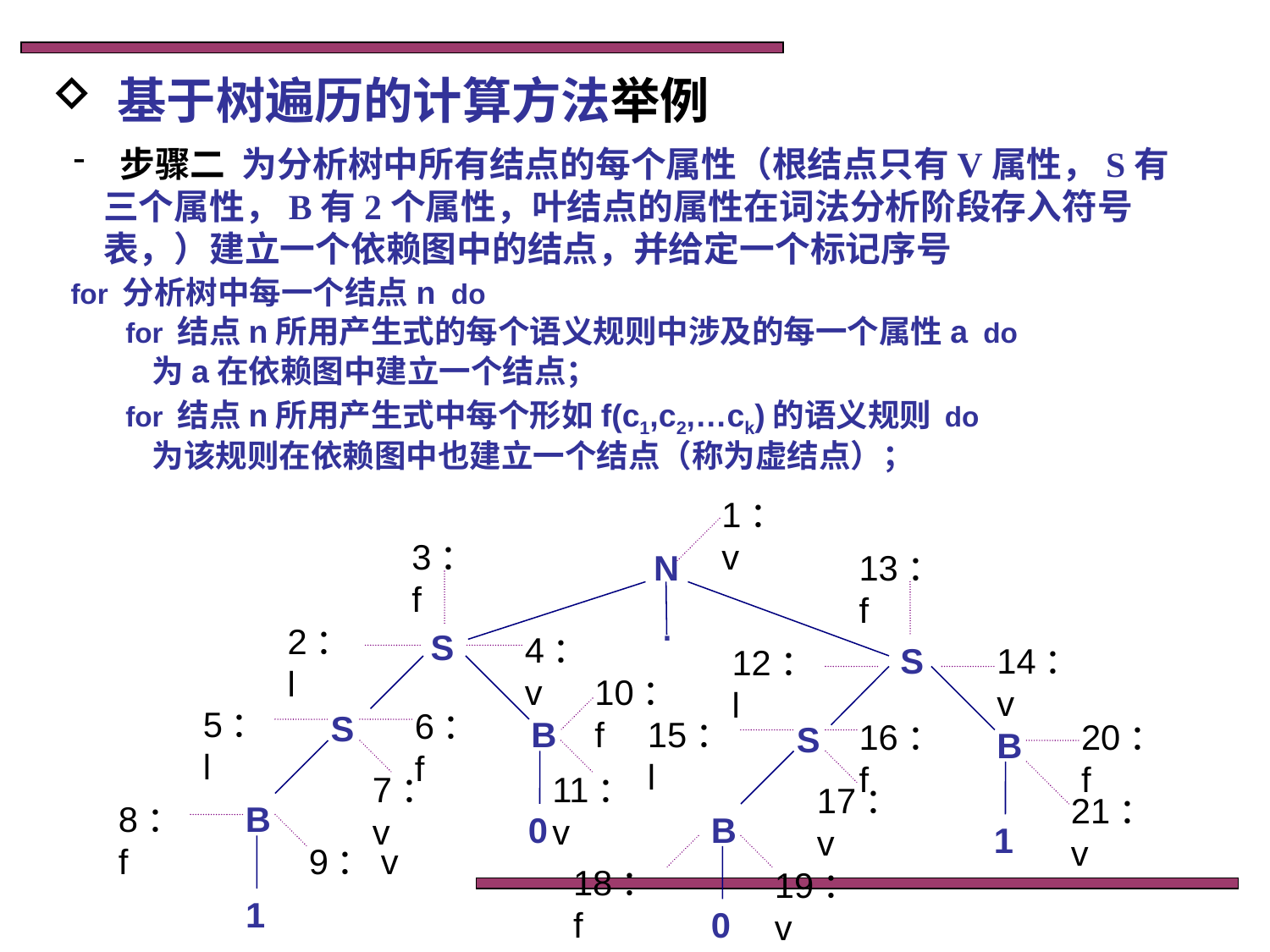

基于树遍历的计算方法举例
 步骤二  为分析树中所有结点的每个属性（根结点只有V属性，S有三个属性，B有2个属性，叶结点的属性在词法分析阶段存入符号表，）建立一个依赖图中的结点，并给定一个标记序号
 for 分析树中每一个结点n  do
        for 结点n所用产生式的每个语义规则中涉及的每一个属性a  do
             为a在依赖图中建立一个结点；
        for 结点n所用产生式中每个形如f(c1,c2,…ck)的语义规则 do
             为该规则在依赖图中也建立一个结点（称为虚结点）；
1：v

3：f

2：l
4：v

N
13：f

14：v
12：l

.
S
S

10：f

11：v

5：l
6：f

7：v
S
B
15：l
16：f

17：v
20：f

21：v
S
B

8：f

9：v
B
0
B
1

18：f
19：v

1
0